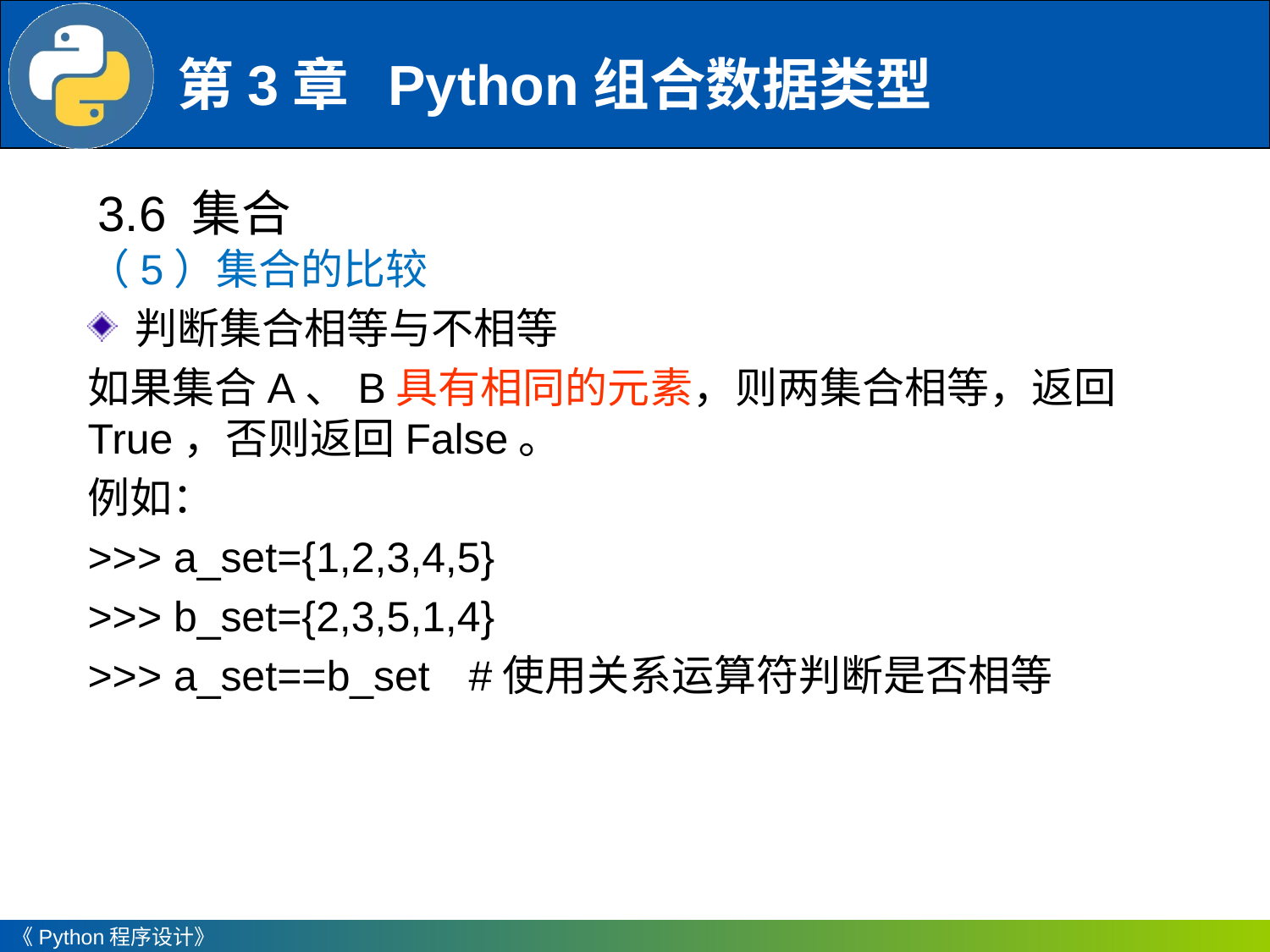

3.6 集合
（5）集合的比较
判断集合相等与不相等
如果集合A、B具有相同的元素，则两集合相等，返回True，否则返回False。
例如：
>>> a_set={1,2,3,4,5}
>>> b_set={2,3,5,1,4}
>>> a_set==b_set	#使用关系运算符判断是否相等